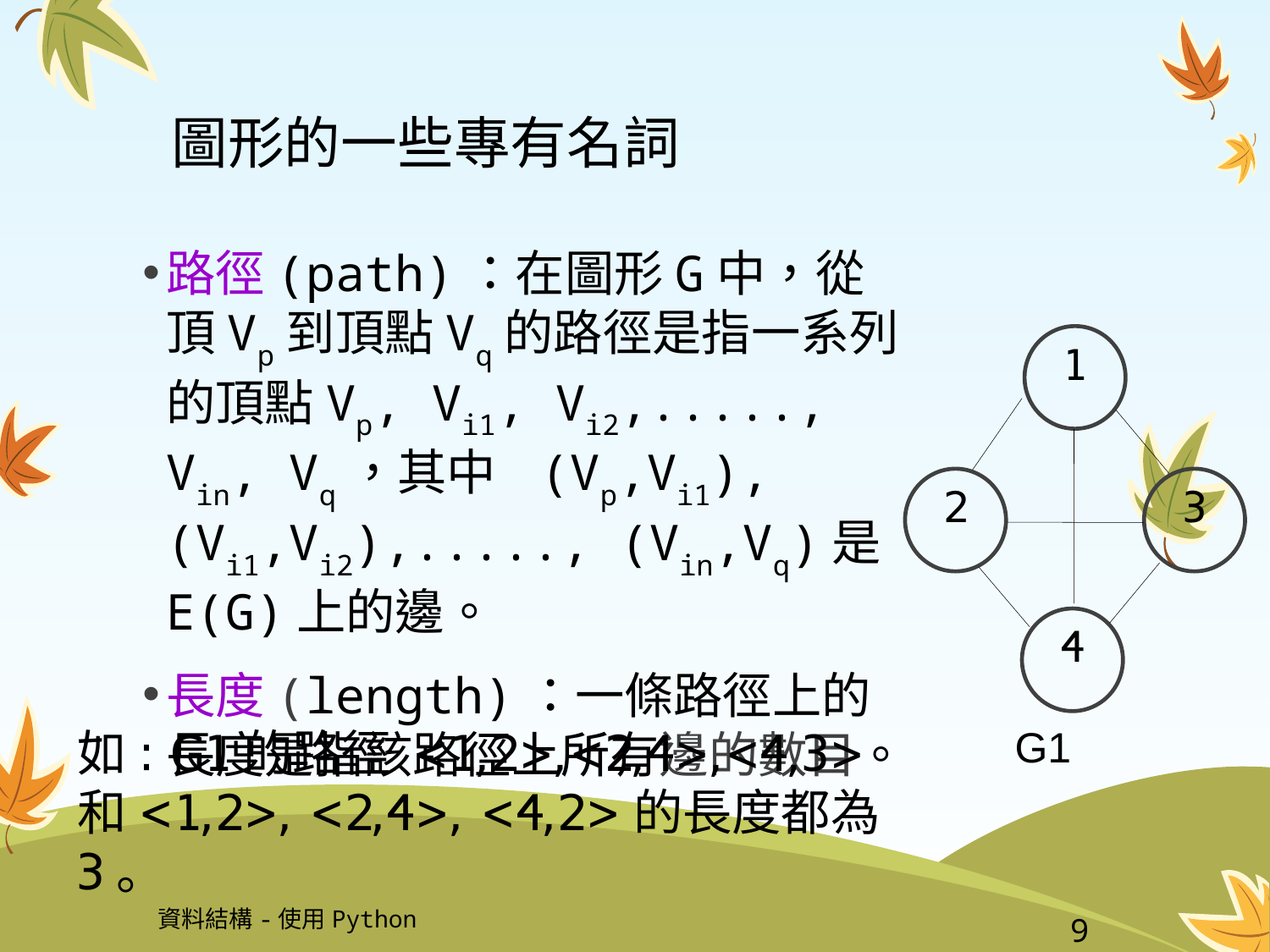

# 圖形的一些專有名詞
路徑(path)：在圖形G中，從頂Vp到頂點Vq的路徑是指一系列的頂點Vp, Vi1, Vi2,....., Vin, Vq，其中   (Vp,Vi1),(Vi1,Vi2),....., (Vin,Vq)是E(G)上的邊。
長度(length)：一條路徑上的長度是指該路徑上所有邊的數目。

1

2
3

4
G1
如: G1的路徑 <1,2>,<2,4>,<4,3> 和<1,2>, <2,4>, <4,2>的長度都為3。
資料結構-使用Python
9